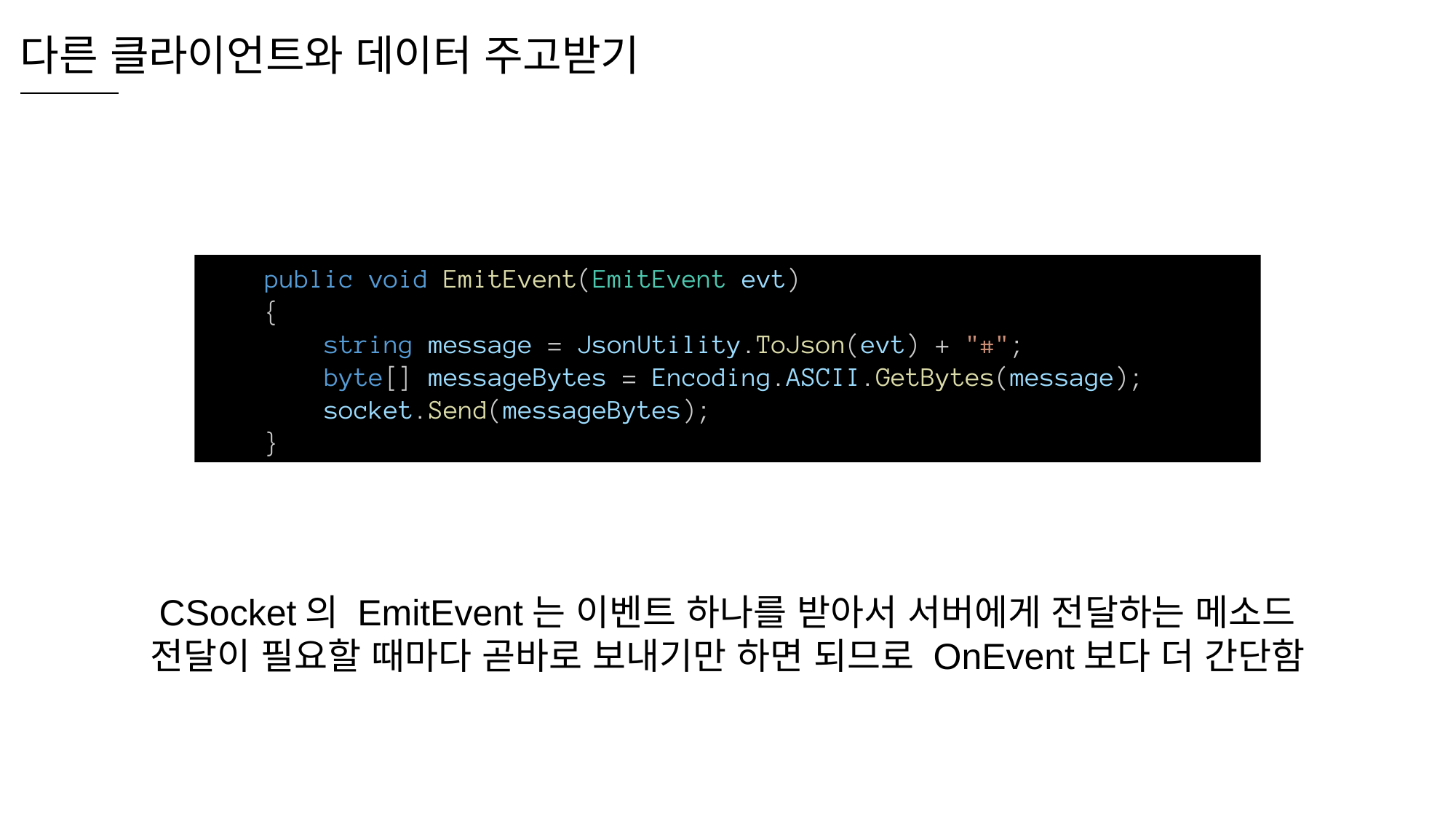

다른 클라이언트와 데이터 주고받기
    public void EmitEvent(EmitEvent evt)
    {
        string message = JsonUtility.ToJson(evt) + "#";
        byte[] messageBytes = Encoding.ASCII.GetBytes(message);
        socket.Send(messageBytes);
    }
CSocket의 EmitEvent는 이벤트 하나를 받아서 서버에게 전달하는 메소드
전달이 필요할 때마다 곧바로 보내기만 하면 되므로 OnEvent보다 더 간단함